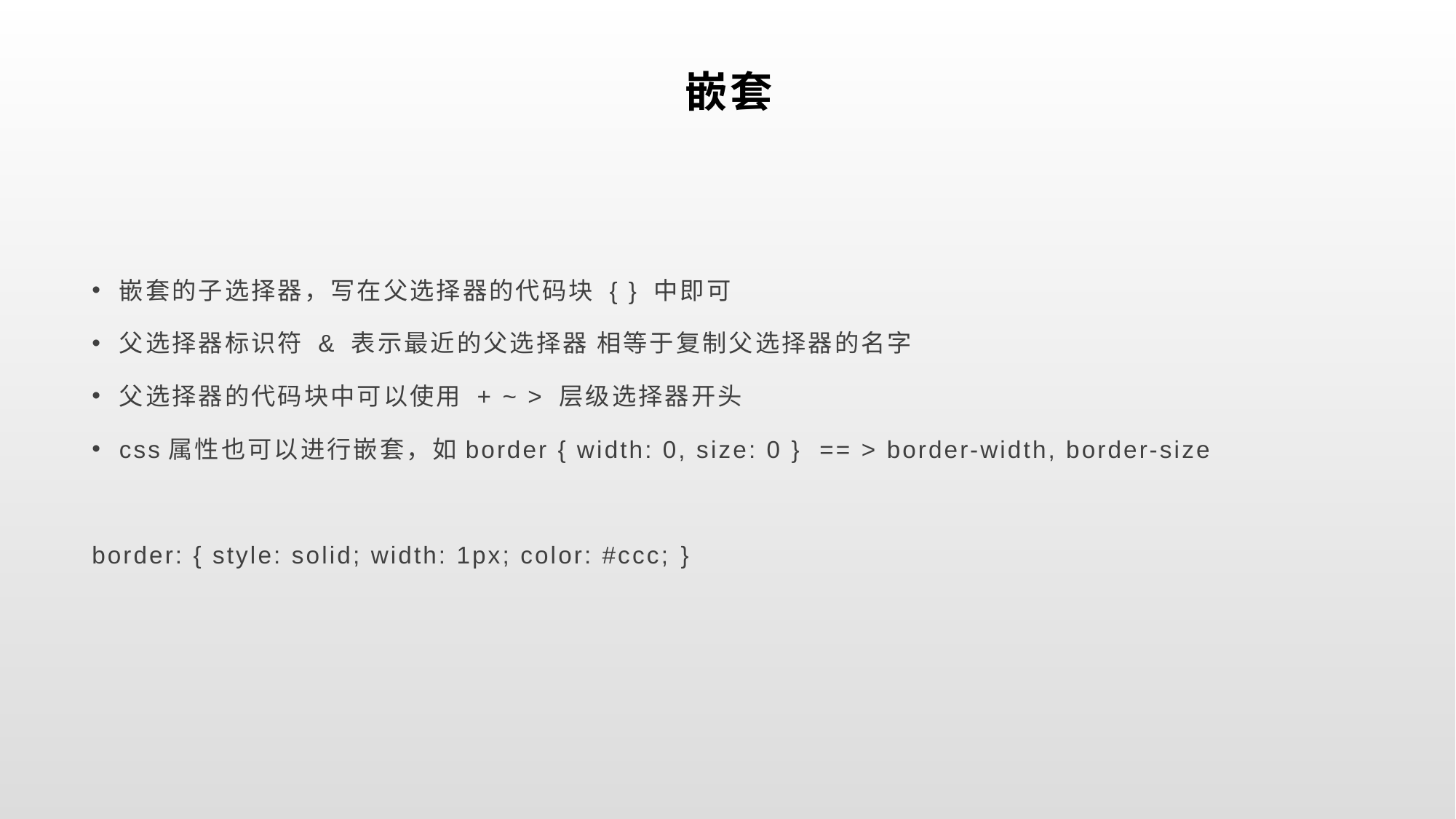

# 嵌套
嵌套的子选择器，写在父选择器的代码块 { } 中即可
父选择器标识符 & 表示最近的父选择器 相等于复制父选择器的名字
父选择器的代码块中可以使用 + ~ > 层级选择器开头
css属性也可以进行嵌套，如border { width: 0, size: 0 }  == > border-width, border-size

border: { style: solid; width: 1px; color: #ccc; }